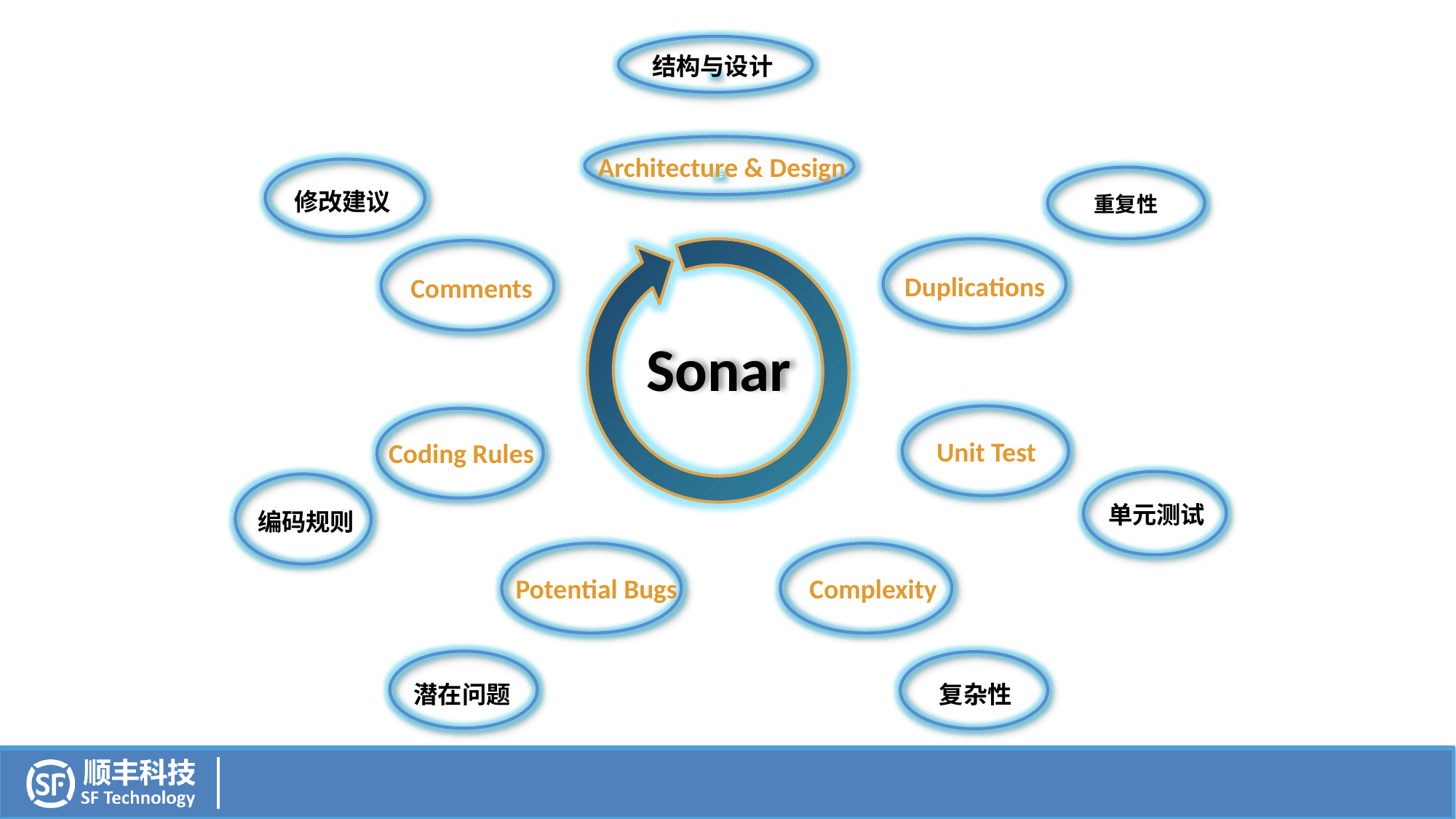

=
结构与设计
=
Architecture & Design

修改建议
重复性

Duplications
Comments
Sonar

Unit Test
Coding Rules

单元测试
编码规则

Potential Bugs
Complexity

潜在问题
复杂性